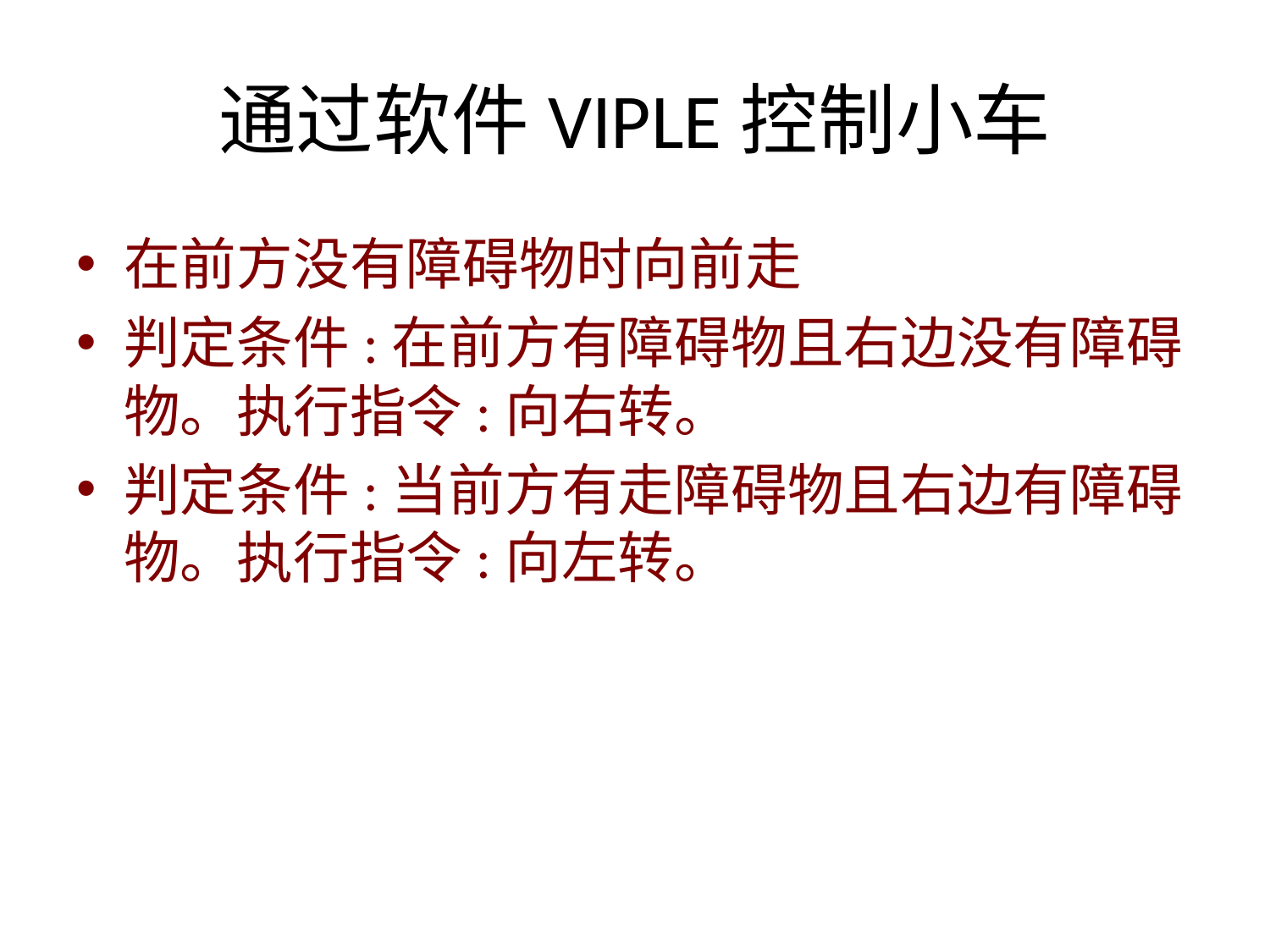

# 通过软件VIPLE控制小车
在前方没有障碍物时向前走
判定条件:在前方有障碍物且右边没有障碍物。执行指令:向右转。
判定条件:当前方有走障碍物且右边有障碍物。执行指令:向左转。